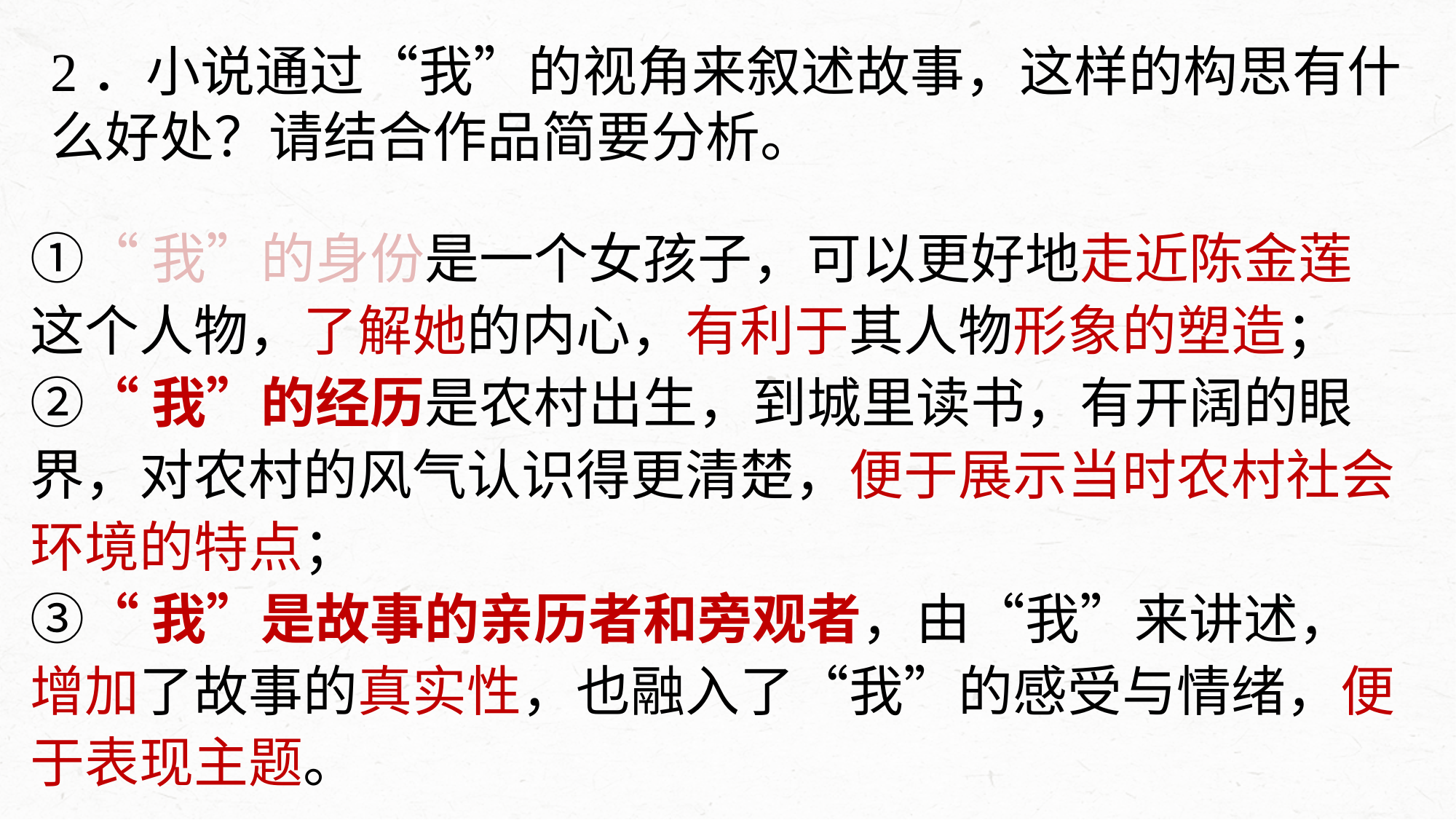

2．小说通过“我”的视角来叙述故事，这样的构思有什么好处？请结合作品简要分析。
①“我”的身份是一个女孩子，可以更好地走近陈金莲这个人物，了解她的内心，有利于其人物形象的塑造；
②“我”的经历是农村出生，到城里读书，有开阔的眼界，对农村的风气认识得更清楚，便于展示当时农村社会环境的特点；
③“我”是故事的亲历者和旁观者，由“我”来讲述，增加了故事的真实性，也融入了“我”的感受与情绪，便于表现主题。